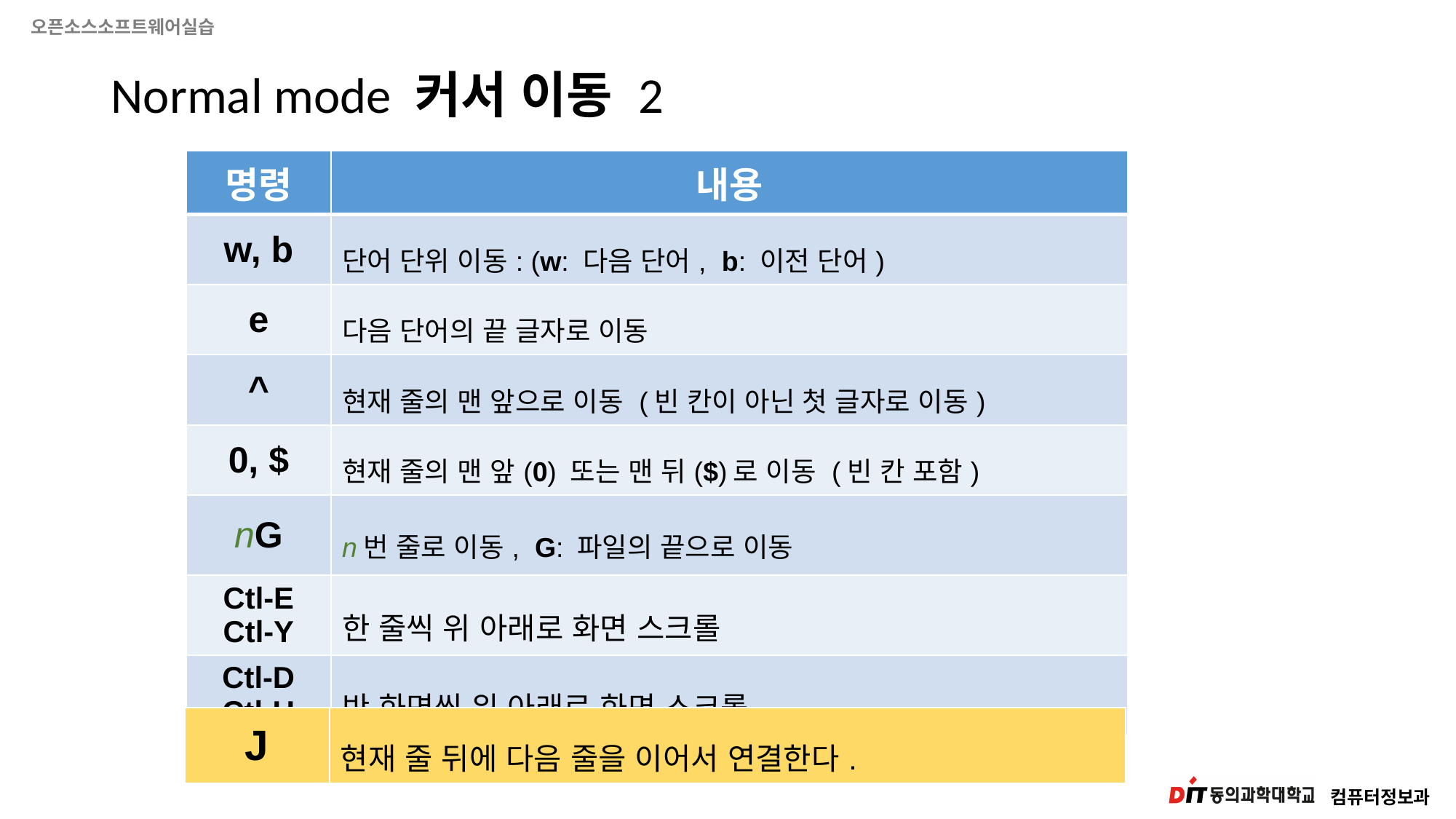

# Normal mode 커서 이동 2
| 명령 | 내용 |
| --- | --- |
| w, b | 단어 단위 이동: (w: 다음 단어, b: 이전 단어) |
| e | 다음 단어의 끝 글자로 이동 |
| ^ | 현재 줄의 맨 앞으로 이동 (빈 칸이 아닌 첫 글자로 이동) |
| 0, $ | 현재 줄의 맨 앞(0) 또는 맨 뒤($)로 이동 (빈 칸 포함) |
| nG | n번 줄로 이동, G: 파일의 끝으로 이동 |
| Ctl-E Ctl-Y | 한 줄씩 위 아래로 화면 스크롤 |
| Ctl-D Ctl-U | 반 화면씩 위 아래로 화면 스크롤 |
| J | 현재 줄 뒤에 다음 줄을 이어서 연결한다. |
| --- | --- |